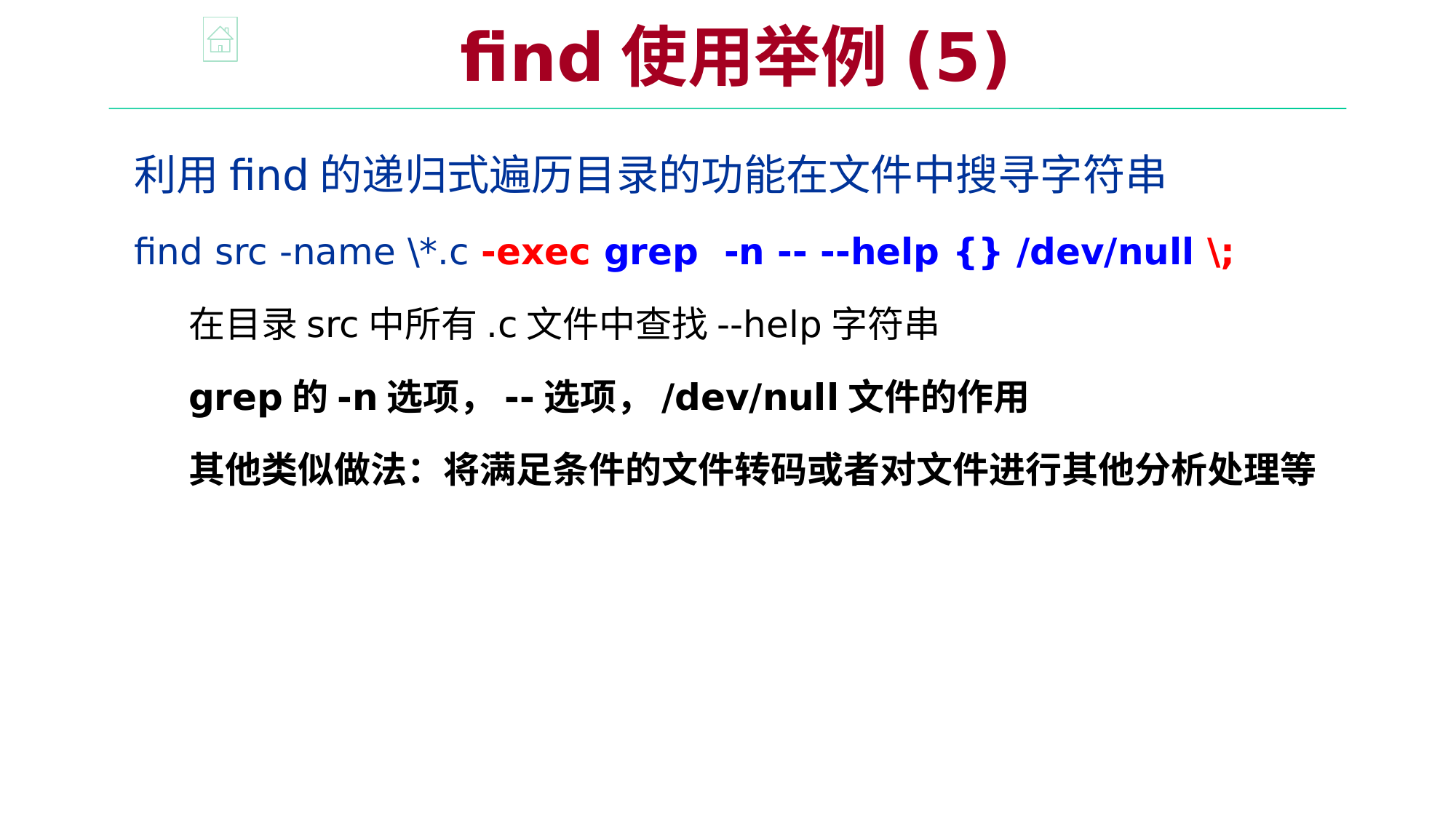

find使用举例(5)

利用find的递归式遍历目录的功能在文件中搜寻字符串
find src -name \*.c -exec grep  -n -- --help {} /dev/null \;
在目录src中所有.c文件中查找--help字符串
grep的-n选项，--选项，/dev/null文件的作用
其他类似做法：将满足条件的文件转码或者对文件进行其他分析处理等